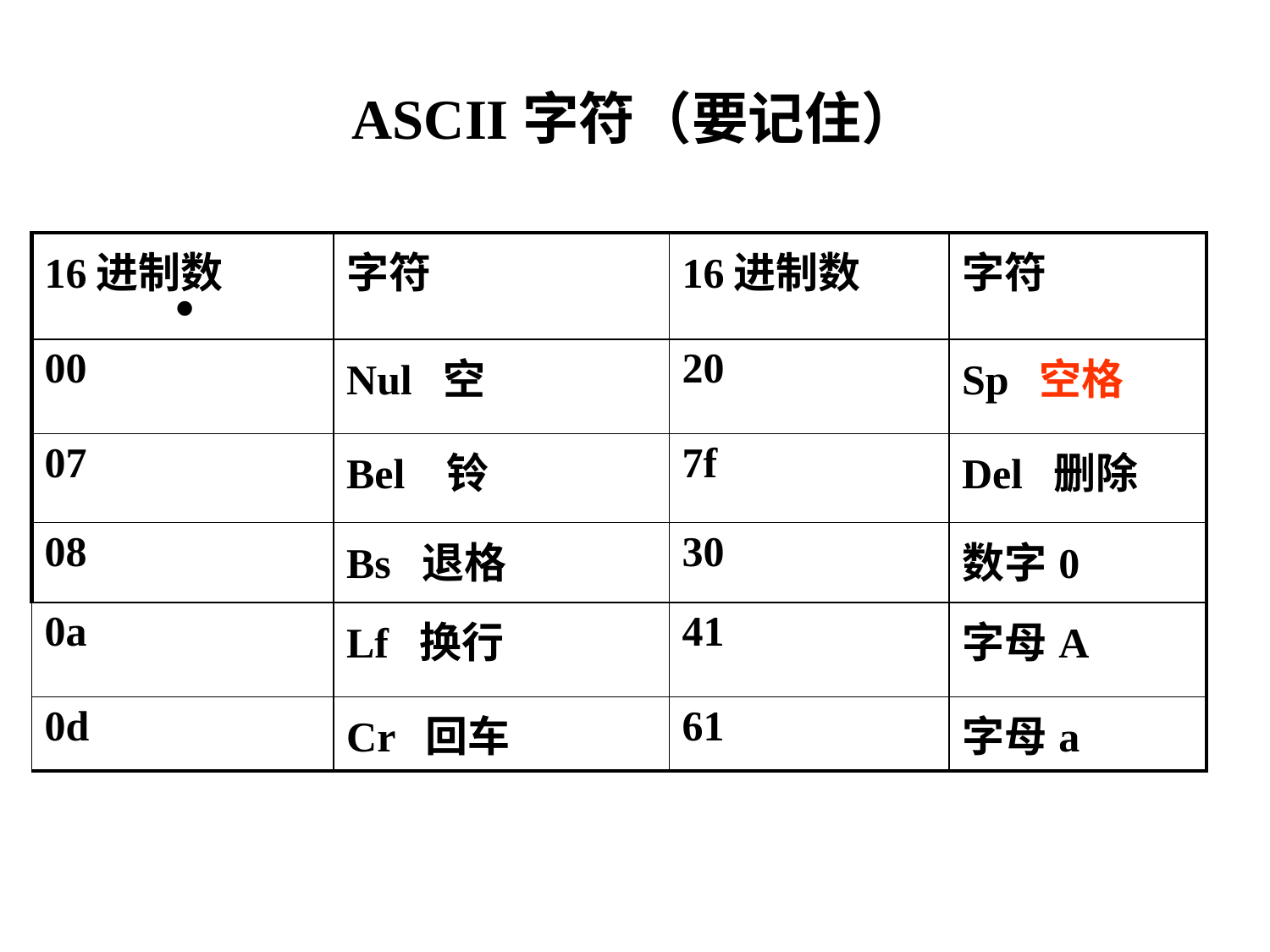

ASCII字符（要记住）
| 16进制数 | 字符 | 16进制数 | 字符 |
| --- | --- | --- | --- |
| 00 | Nul 空 | 20 | Sp 空格 |
| 07 | Bel 铃 | 7f | Del 删除 |
| 08 | Bs 退格 | 30 | 数字0 |
| 0a | Lf 换行 | 41 | 字母A |
| 0d | Cr 回车 | 61 | 字母a |